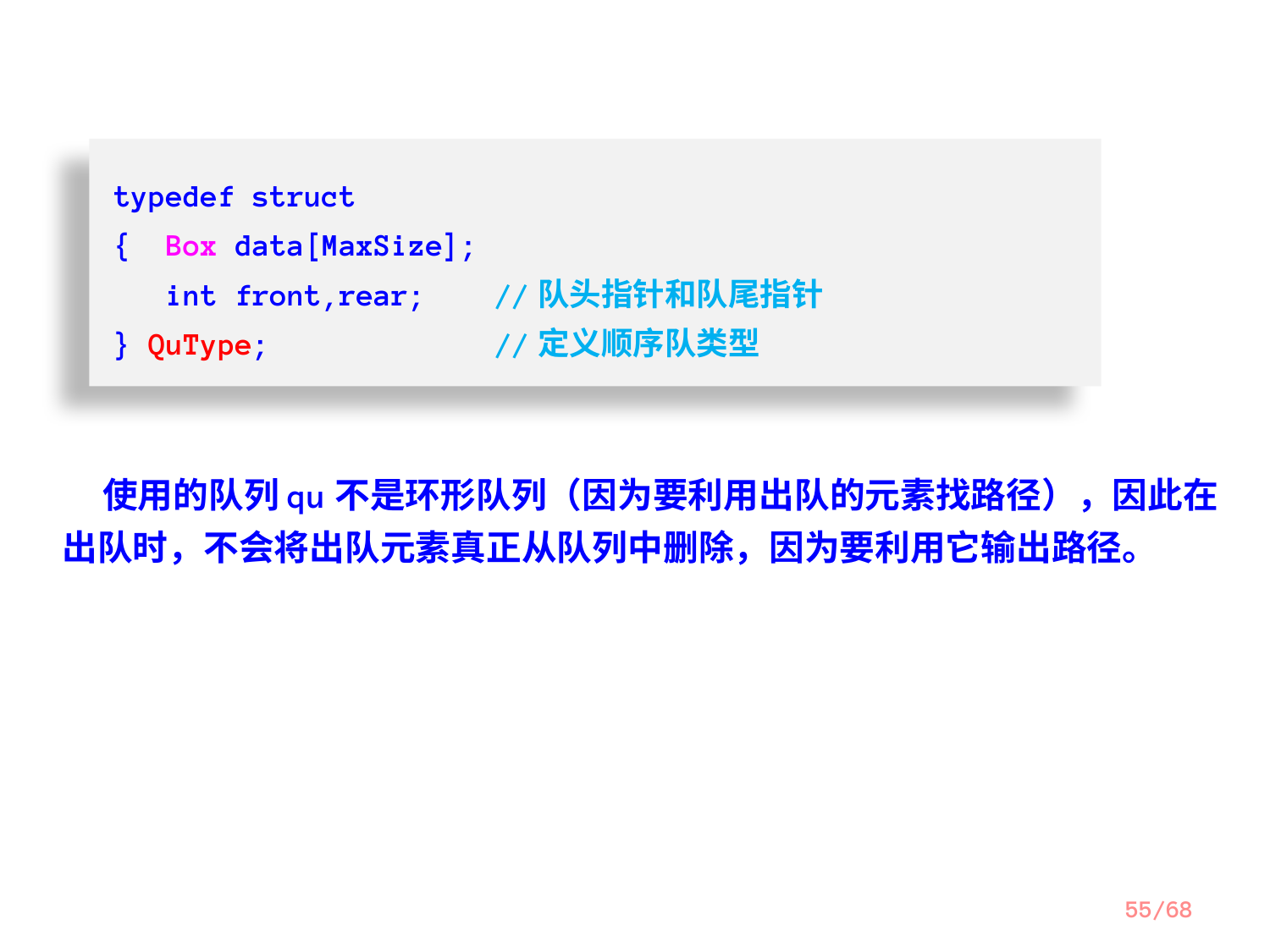

typedef struct
{  Box data[MaxSize];
   int front,rear;	//队头指针和队尾指针
} QuType;		//定义顺序队类型
    使用的队列qu不是环形队列（因为要利用出队的元素找路径），因此在出队时，不会将出队元素真正从队列中删除，因为要利用它输出路径。
55/68